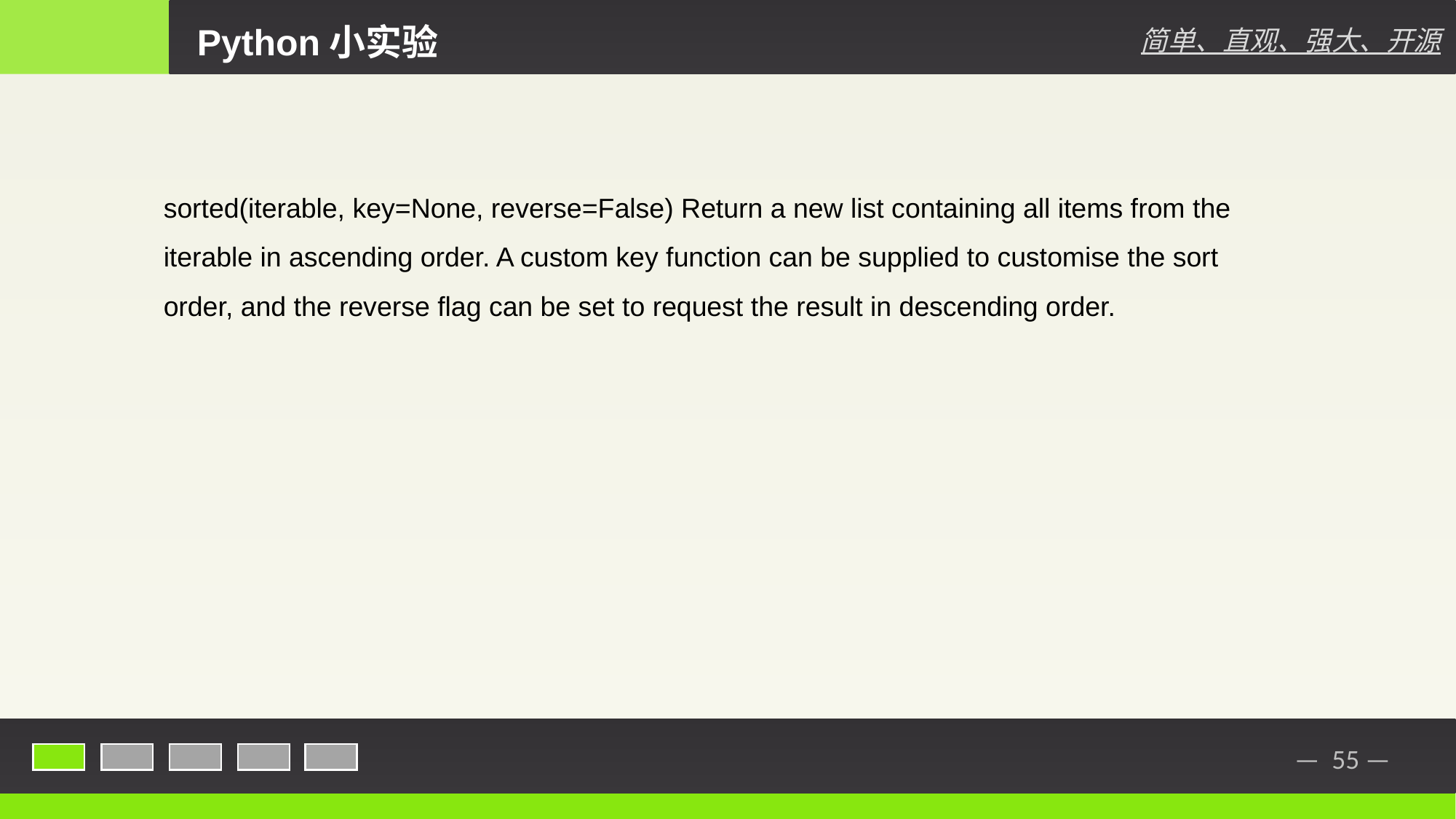

Python小实验
简单、直观、强大、开源
sorted(iterable, key=None, reverse=False) Return a new list containing all items from the iterable in ascending order. A custom key function can be supplied to customise the sort order, and the reverse flag can be set to request the result in descending order.